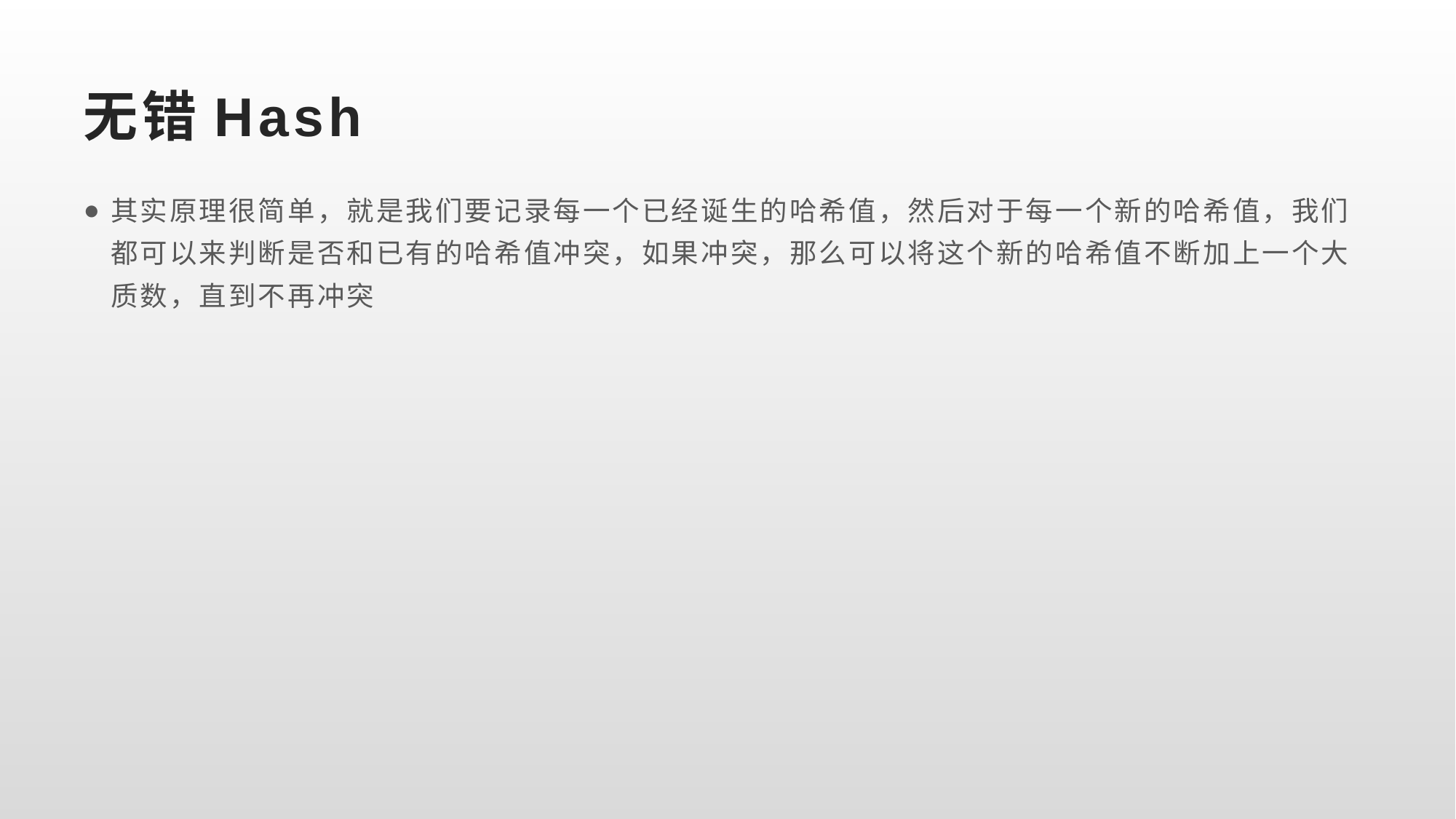

# 无错Hash
其实原理很简单，就是我们要记录每一个已经诞生的哈希值，然后对于每一个新的哈希值，我们都可以来判断是否和已有的哈希值冲突，如果冲突，那么可以将这个新的哈希值不断加上一个大质数，直到不再冲突